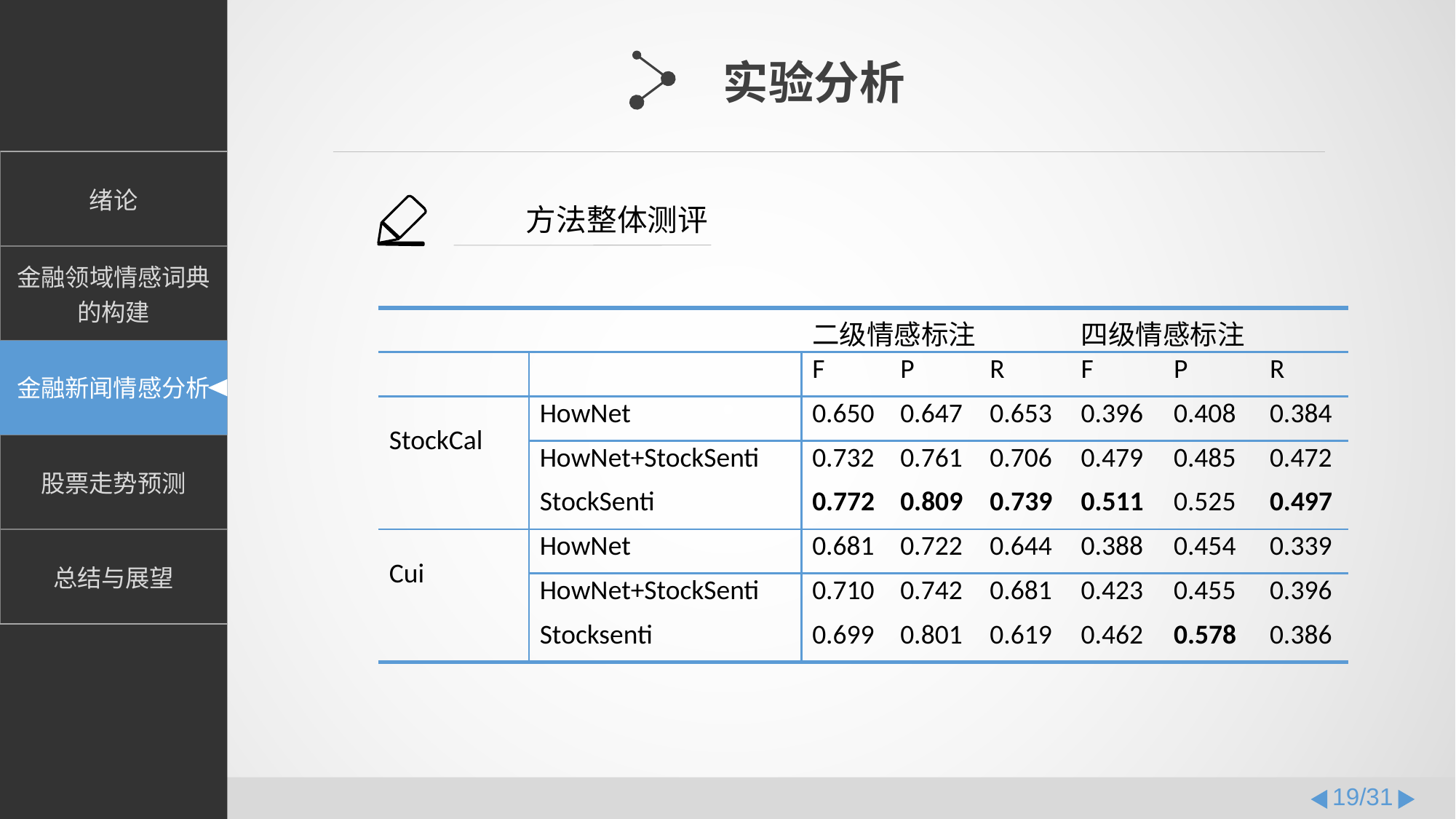

实验分析

方法整体测评
|  |  | 二级情感标注 |  |  | 四级情感标注 |  |  |
| --- | --- | --- | --- | --- | --- | --- | --- |
|  |  | F | P | R | F | P | R |
| StockCal | HowNet | 0.650 | 0.647 | 0.653 | 0.396 | 0.408 | 0.384 |
|  | HowNet+StockSenti | 0.732 | 0.761 | 0.706 | 0.479 | 0.485 | 0.472 |
|  | StockSenti | 0.772 | 0.809 | 0.739 | 0.511 | 0.525 | 0.497 |
| Cui | HowNet | 0.681 | 0.722 | 0.644 | 0.388 | 0.454 | 0.339 |
|  | HowNet+StockSenti | 0.710 | 0.742 | 0.681 | 0.423 | 0.455 | 0.396 |
|  | Stocksenti | 0.699 | 0.801 | 0.619 | 0.462 | 0.578 | 0.386 |